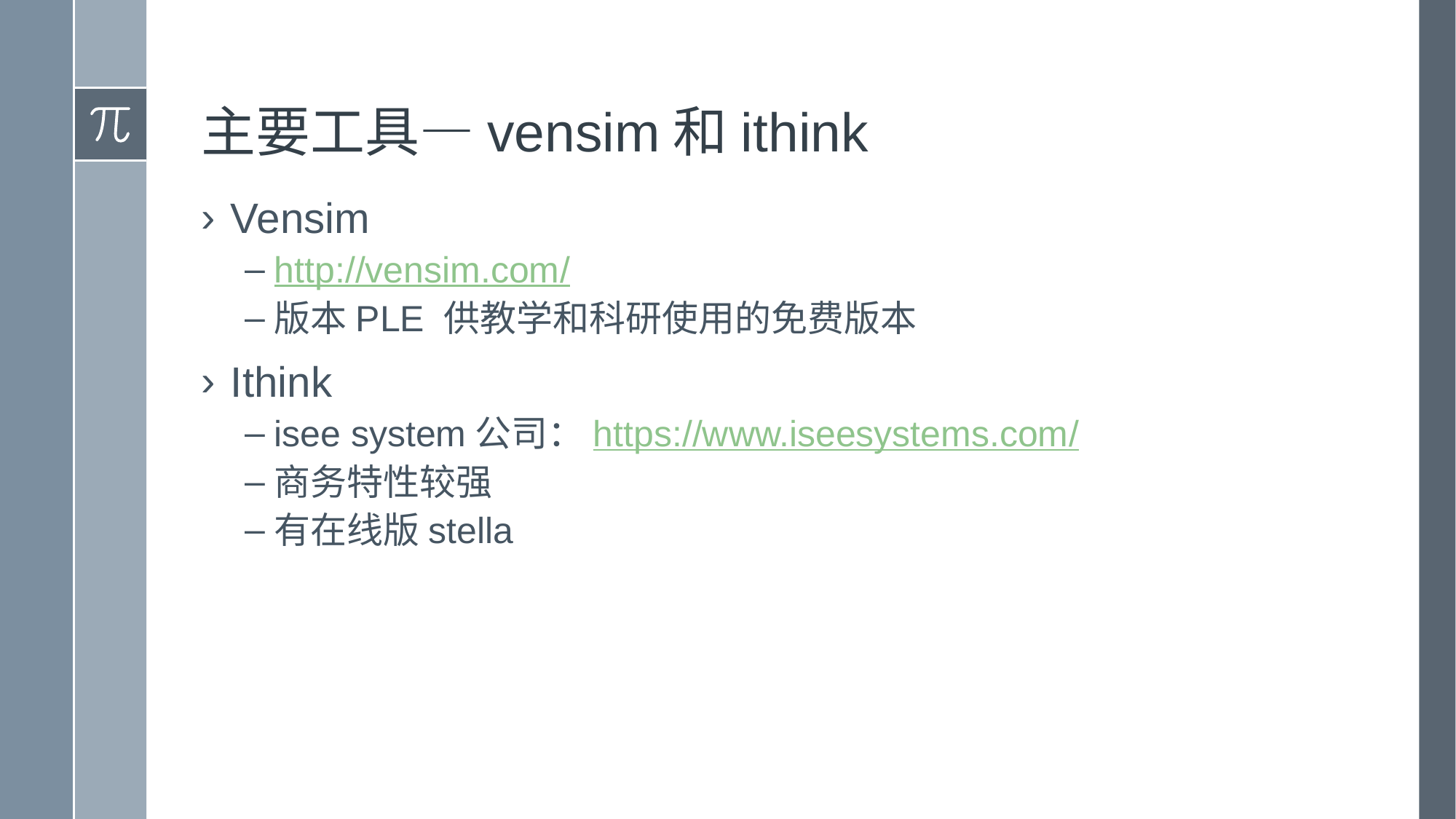

# 主要工具—vensim和ithink
Vensim
http://vensim.com/
版本PLE 供教学和科研使用的免费版本
Ithink
isee system公司：https://www.iseesystems.com/
商务特性较强
有在线版stella